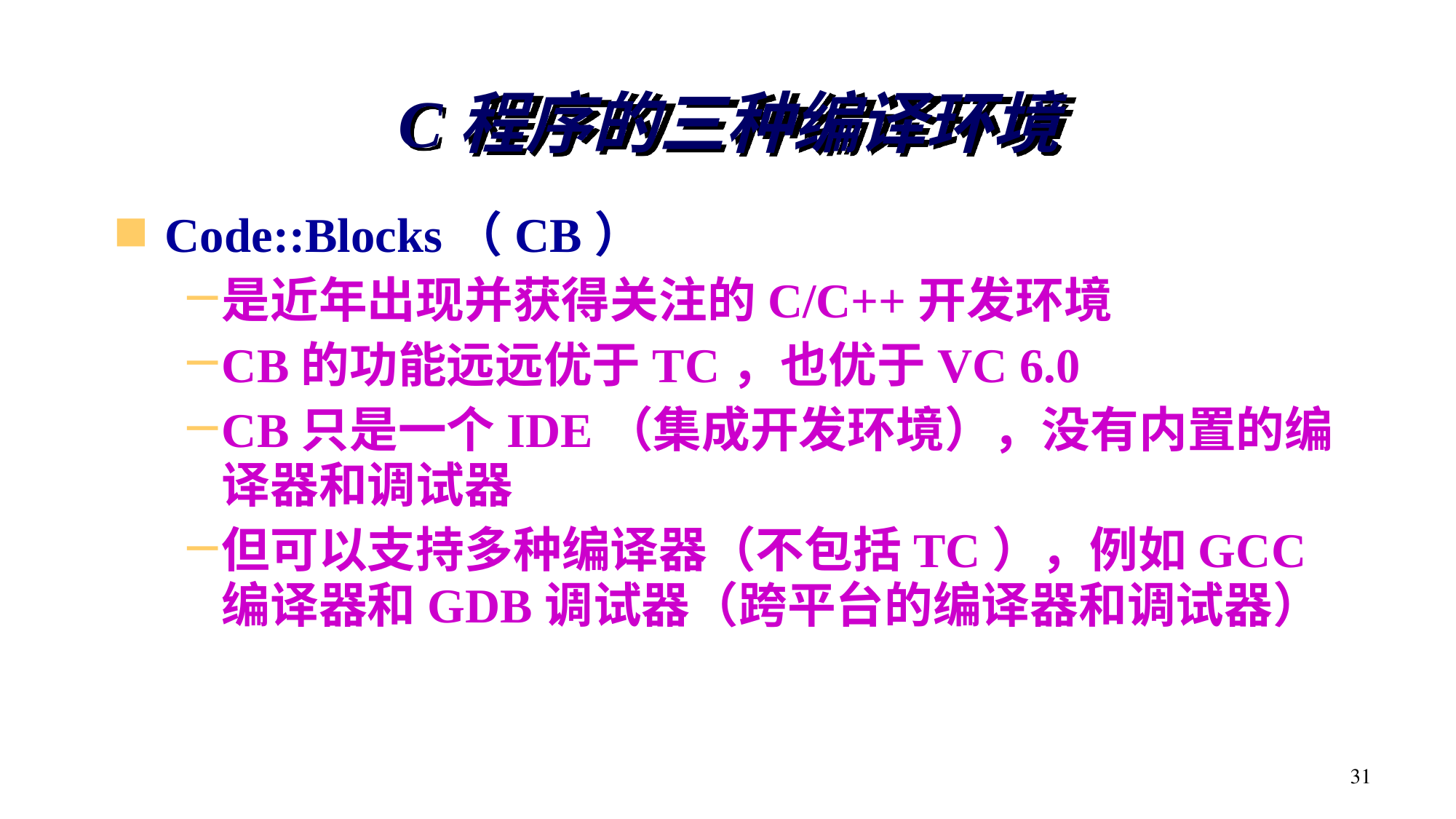

# C程序的三种编译环境
Code::Blocks（CB）
是近年出现并获得关注的C/C++开发环境
CB的功能远远优于TC，也优于VC 6.0
CB只是一个IDE（集成开发环境），没有内置的编译器和调试器
但可以支持多种编译器（不包括TC），例如GCC编译器和GDB调试器（跨平台的编译器和调试器）